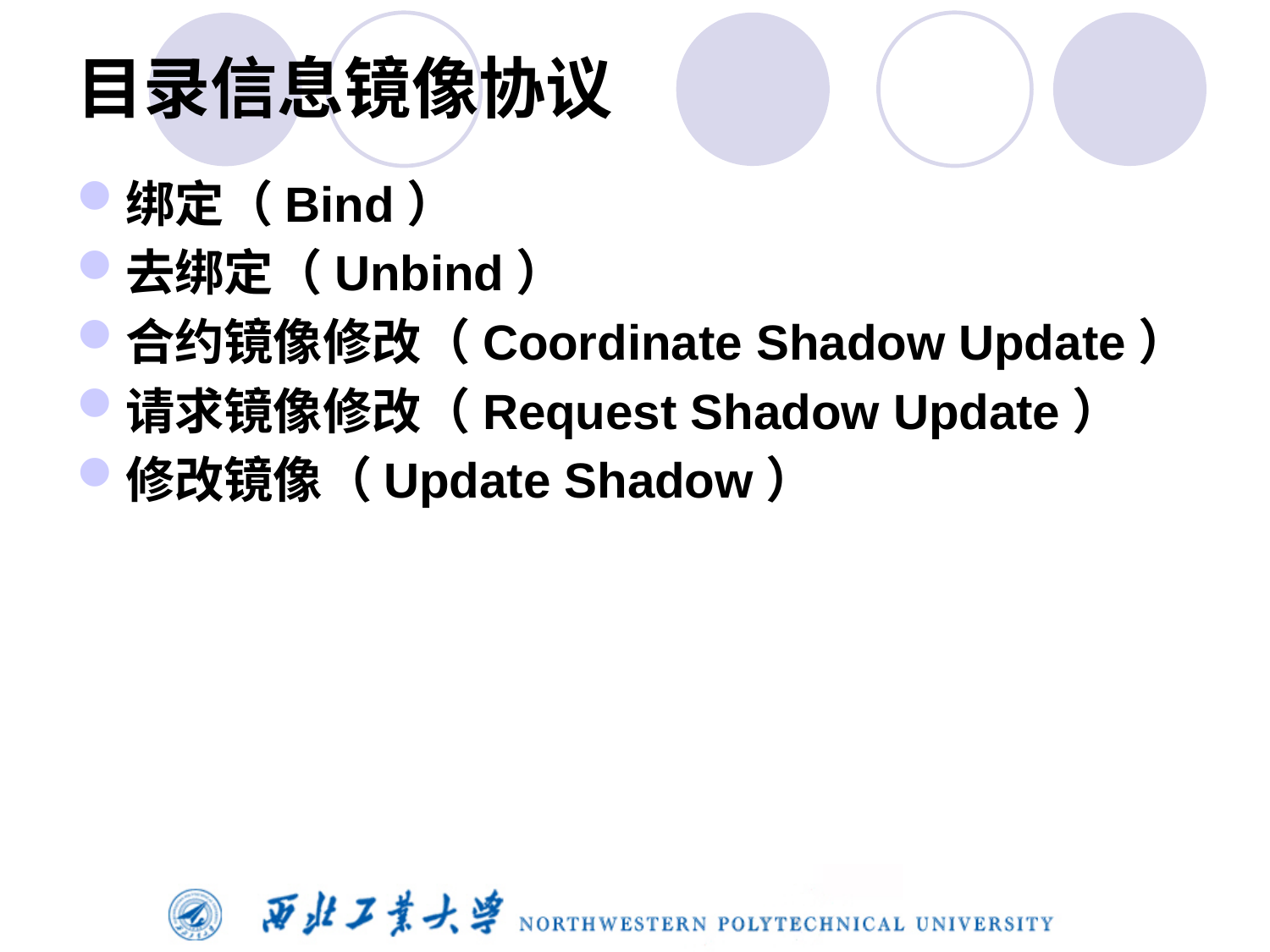

# 目录信息镜像协议
绑定（Bind）
去绑定（Unbind）
合约镜像修改（Coordinate Shadow Update）
请求镜像修改（Request Shadow Update）
修改镜像（Update Shadow）